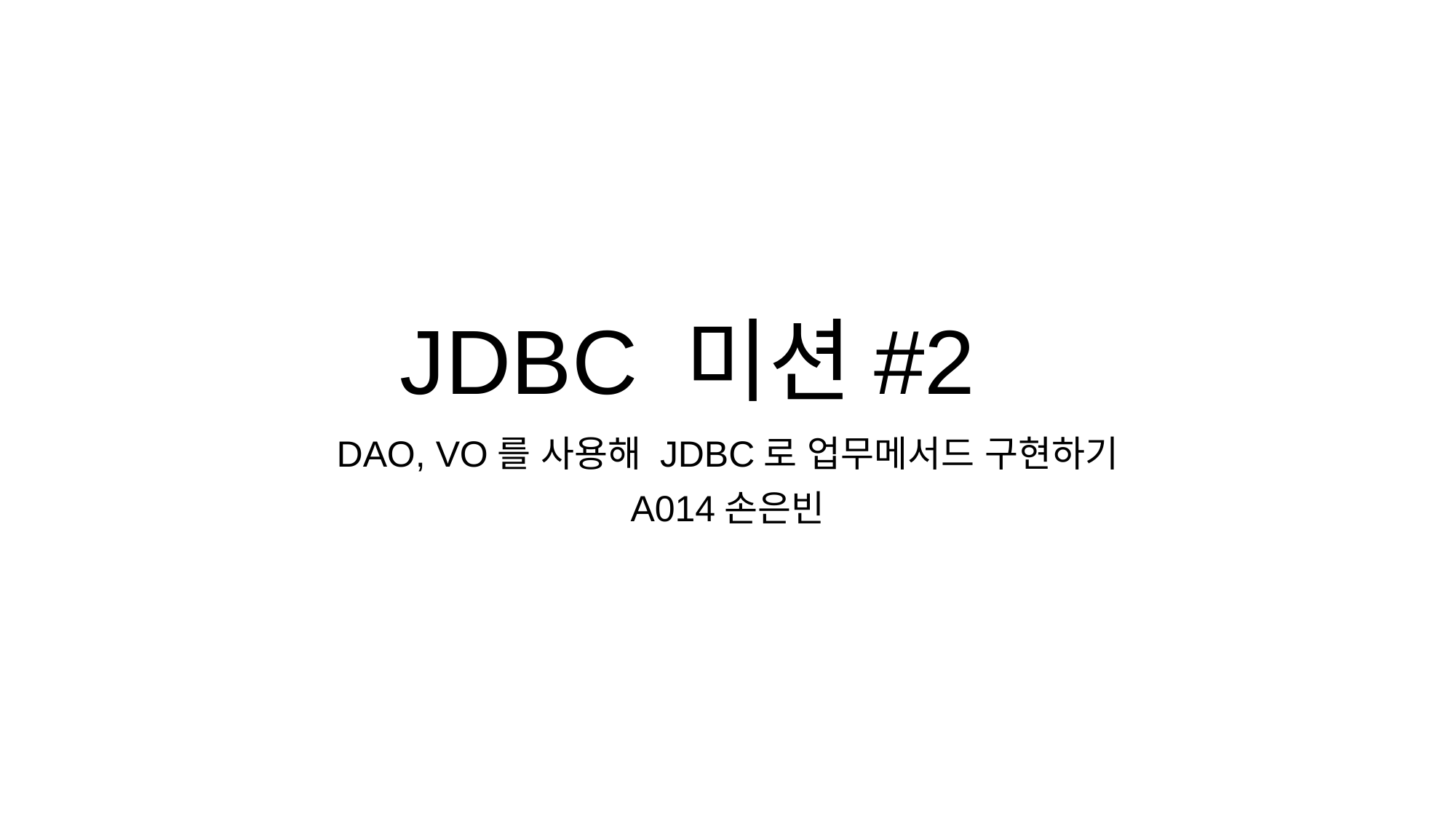

# JDBC 미션#2
DAO, VO를 사용해 JDBC로 업무메서드 구현하기
A014손은빈